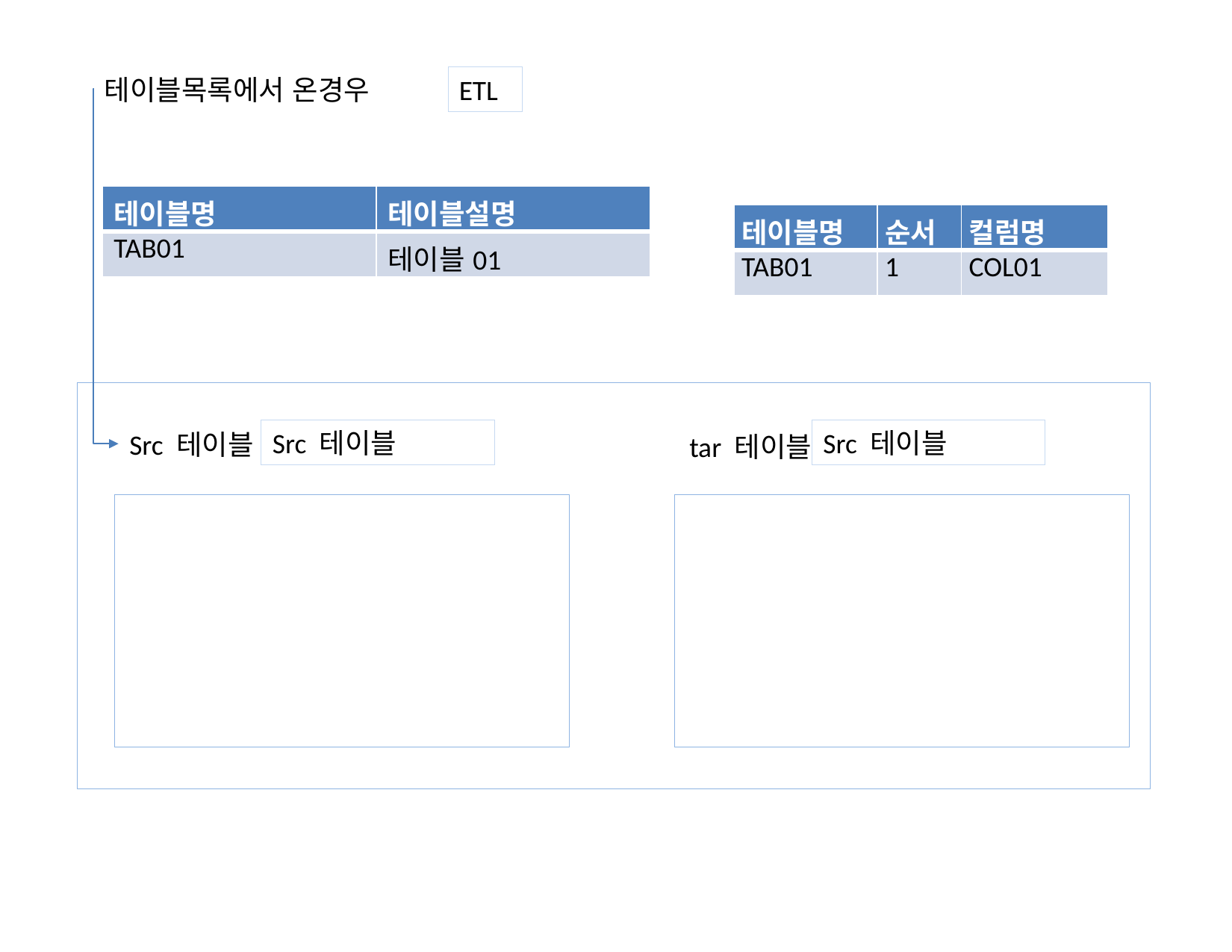

테이블목록에서 온경우
ETL
| 테이블명 | 테이블설명 |
| --- | --- |
| TAB01 | 테이블01 |
| 테이블명 | 순서 | 컬럼명 |
| --- | --- | --- |
| TAB01 | 1 | COL01 |

Src 테이블
Src 테이블
Src 테이블
tar 테이블